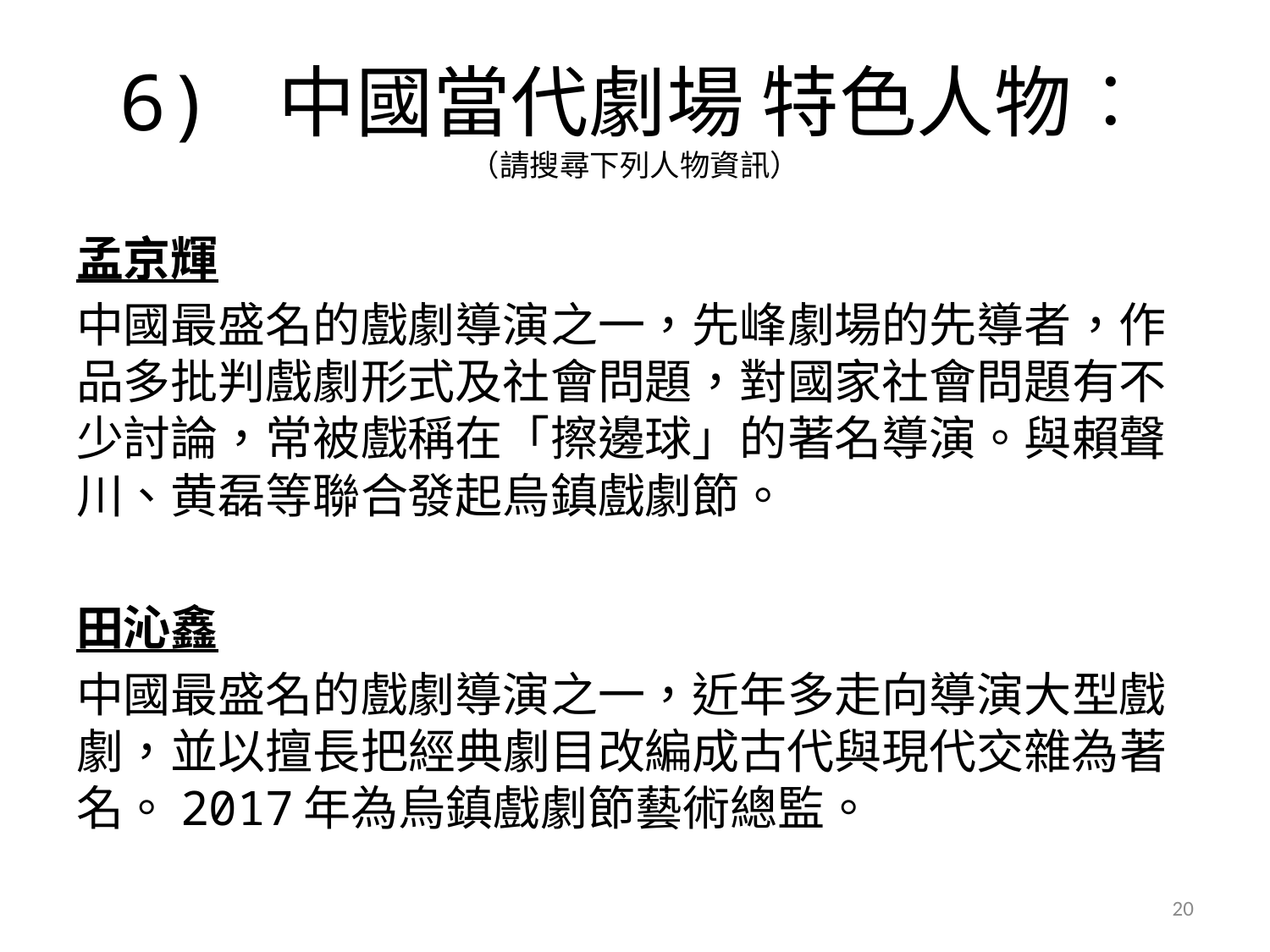

# 6) 中國當代劇場 特色人物︰ （請搜尋下列人物資訊）
孟京輝
中國最盛名的戲劇導演之一，先峰劇場的先導者，作品多批判戲劇形式及社會問題，對國家社會問題有不少討論，常被戲稱在「擦邊球」的著名導演。與賴聲川、黄磊等聯合發起烏鎮戲劇節。

田沁鑫
中國最盛名的戲劇導演之一，近年多走向導演大型戲劇，並以擅長把經典劇目改編成古代與現代交雜為著名。2017年為烏鎮戲劇節藝術總監。

20